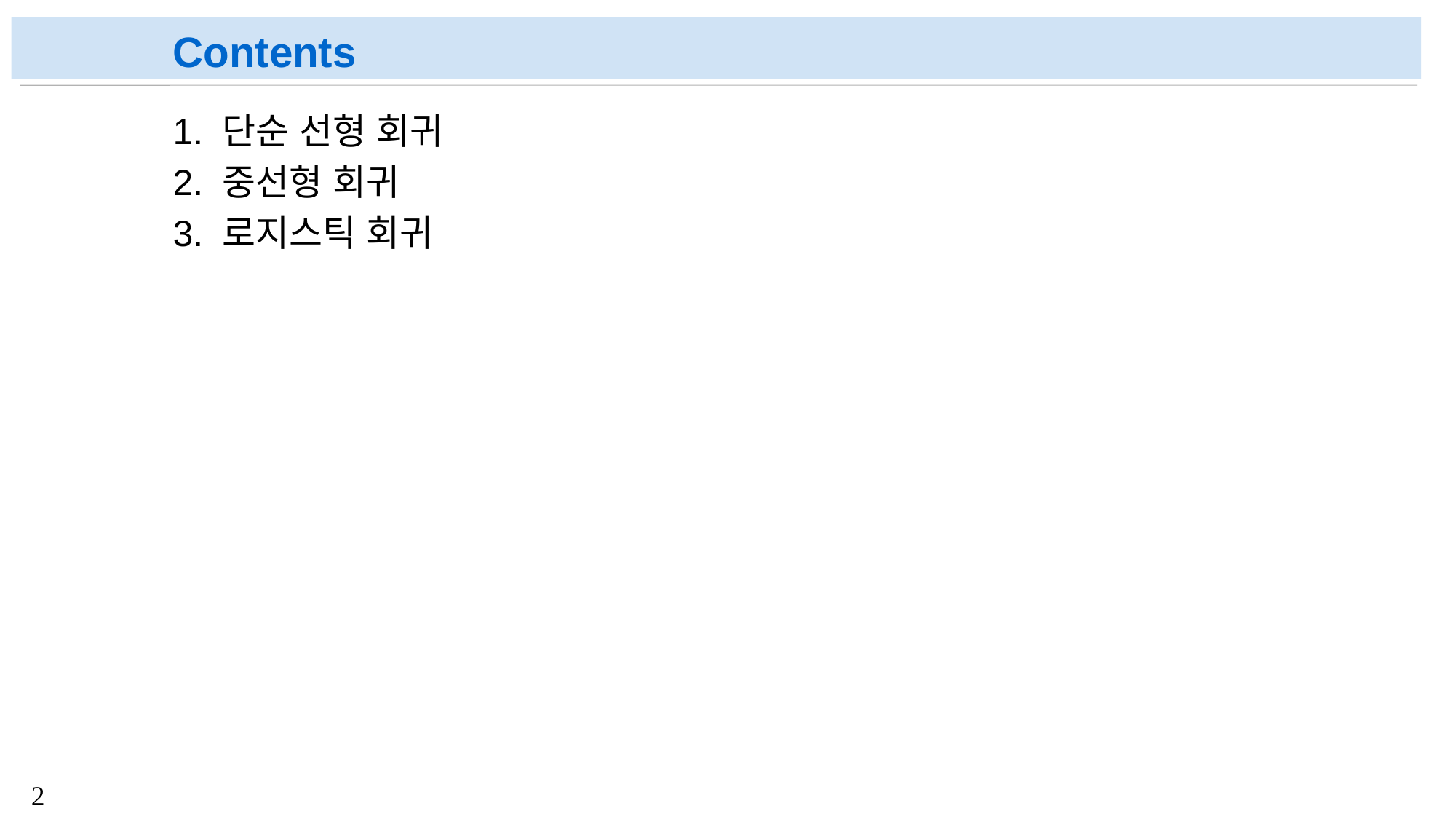

# Contents
1. 단순 선형 회귀
2. 중선형 회귀
3. 로지스틱 회귀